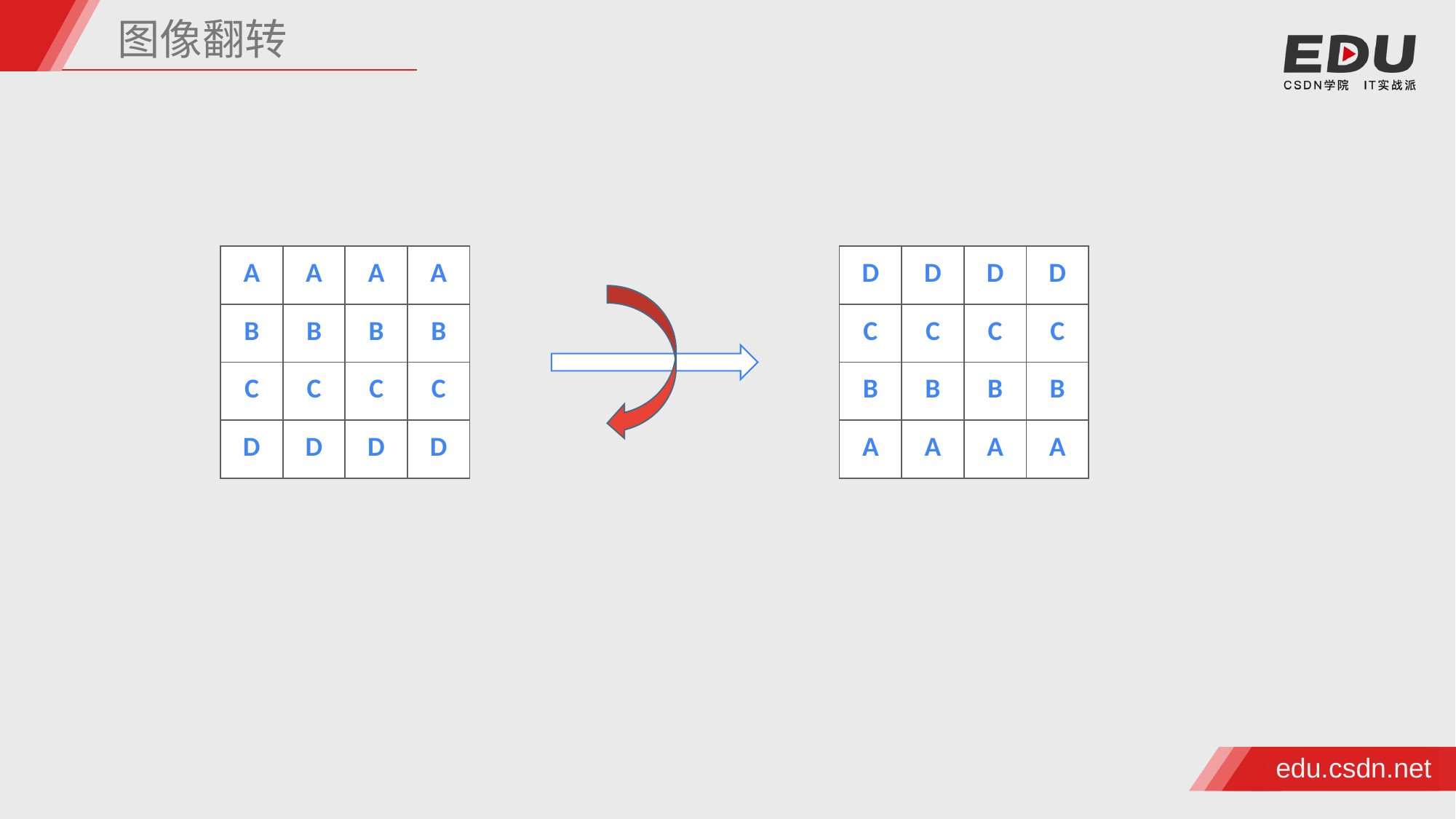

图像翻转

| A | A | A | A |
| --- | --- | --- | --- |
| B | B | B | B |
| C | C | C | C |
| D | D | D | D |
| D | D | D | D |
| --- | --- | --- | --- |
| C | C | C | C |
| B | B | B | B |
| A | A | A | A |